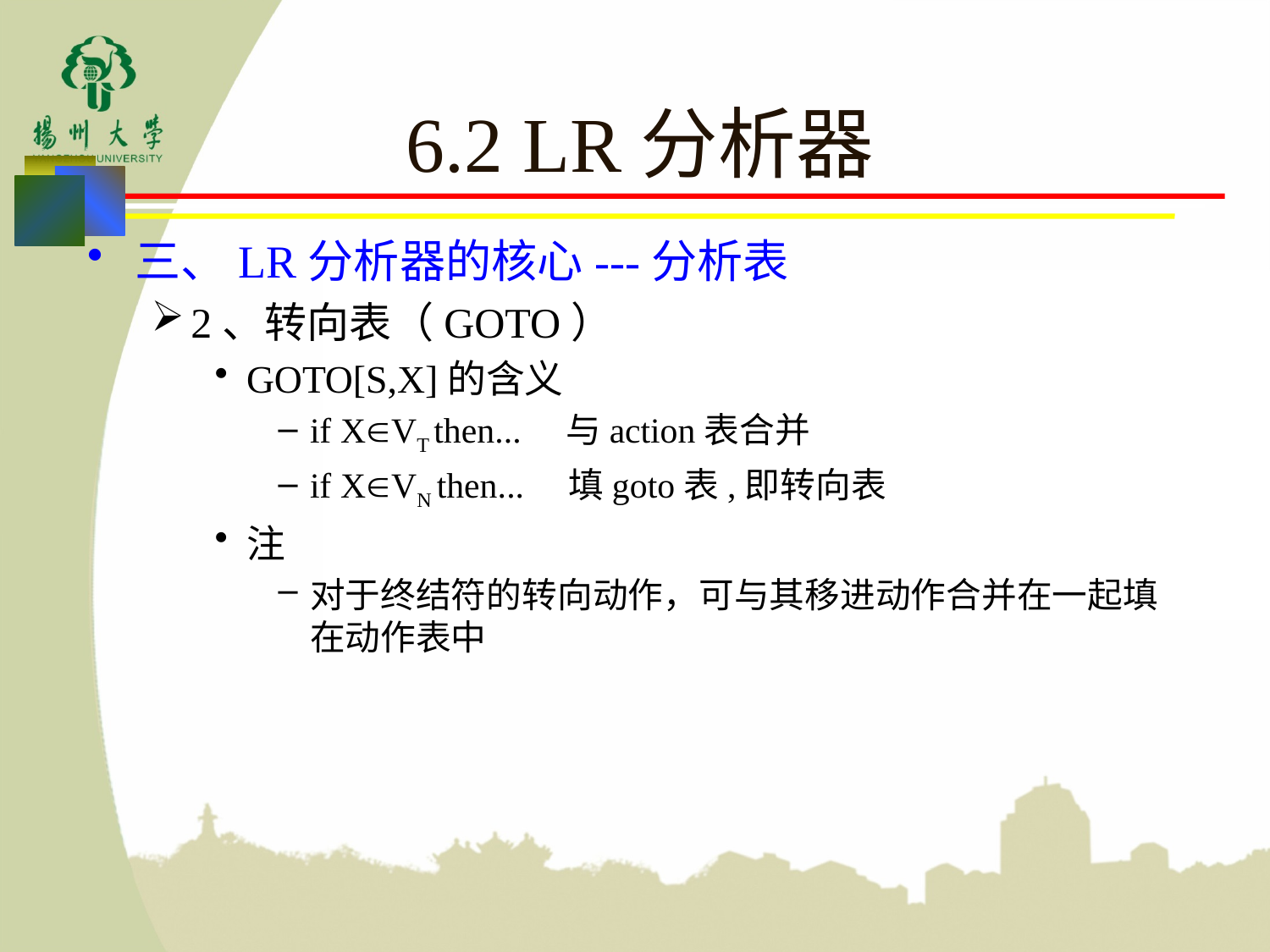

# 6.2 LR分析器
三、LR分析器的核心---分析表
2、转向表（GOTO）
GOTO[S,X]的含义
if X∈VT then...    与action表合并
if X∈VN then...    填goto表,即转向表
注
对于终结符的转向动作，可与其移进动作合并在一起填在动作表中

11